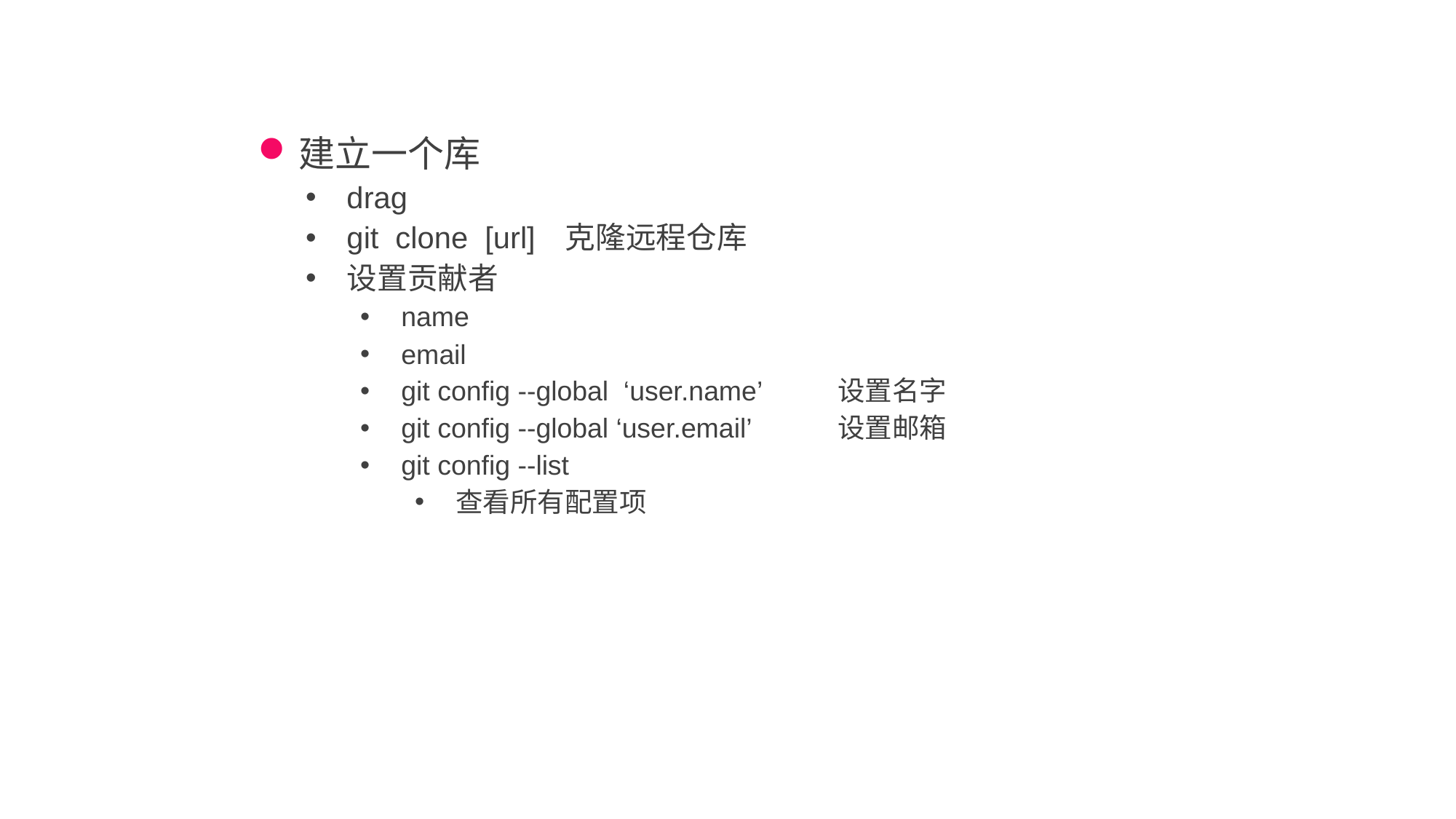

建立一个库
drag
git  clone  [url] 	克隆远程仓库
设置贡献者
name
email
git config --global  ‘user.name’ 	设置名字
git config --global ‘user.email’  	设置邮箱
git config --list
查看所有配置项